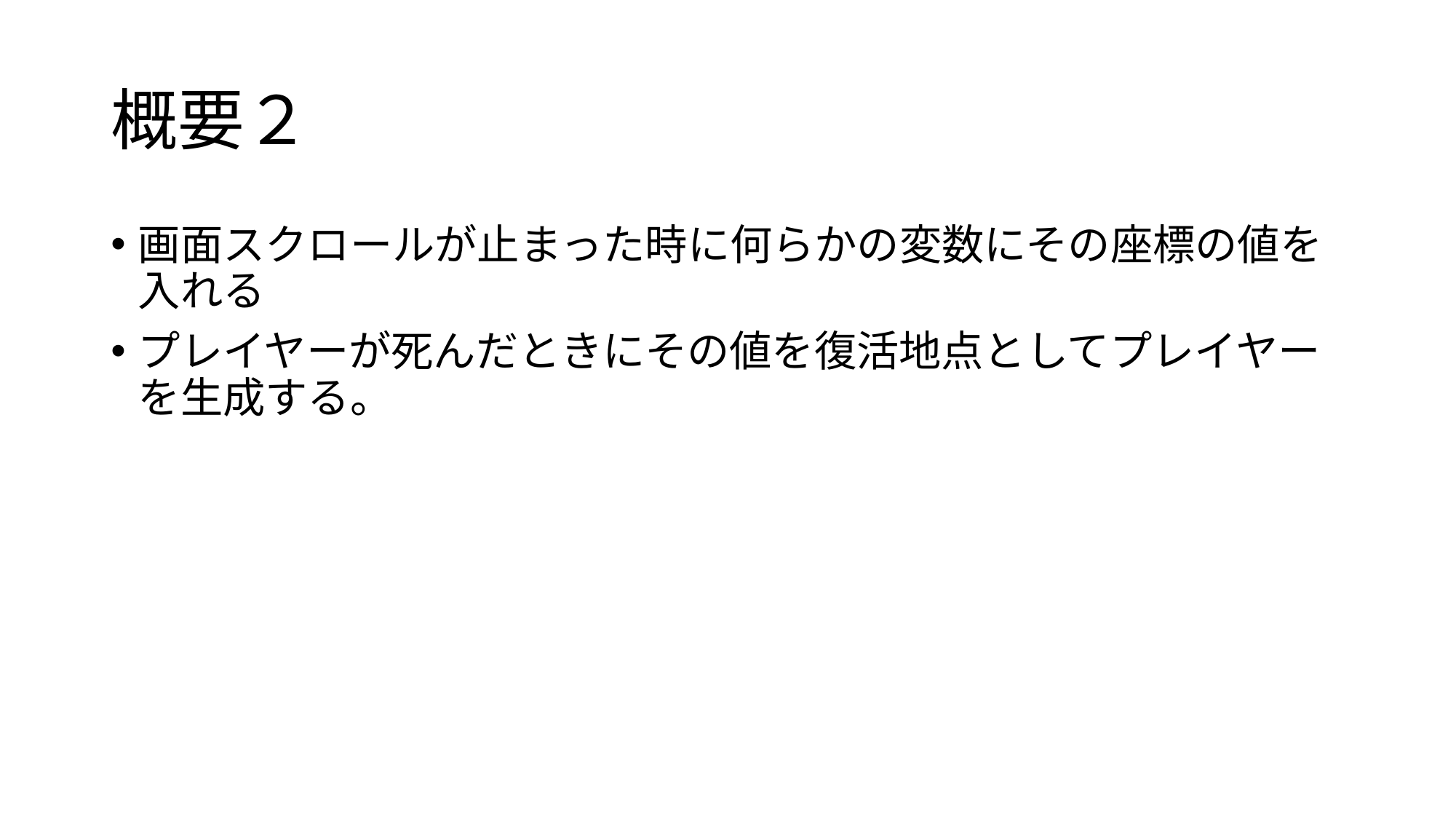

# 概要２
画面スクロールが止まった時に何らかの変数にその座標の値を入れる
プレイヤーが死んだときにその値を復活地点としてプレイヤーを生成する。